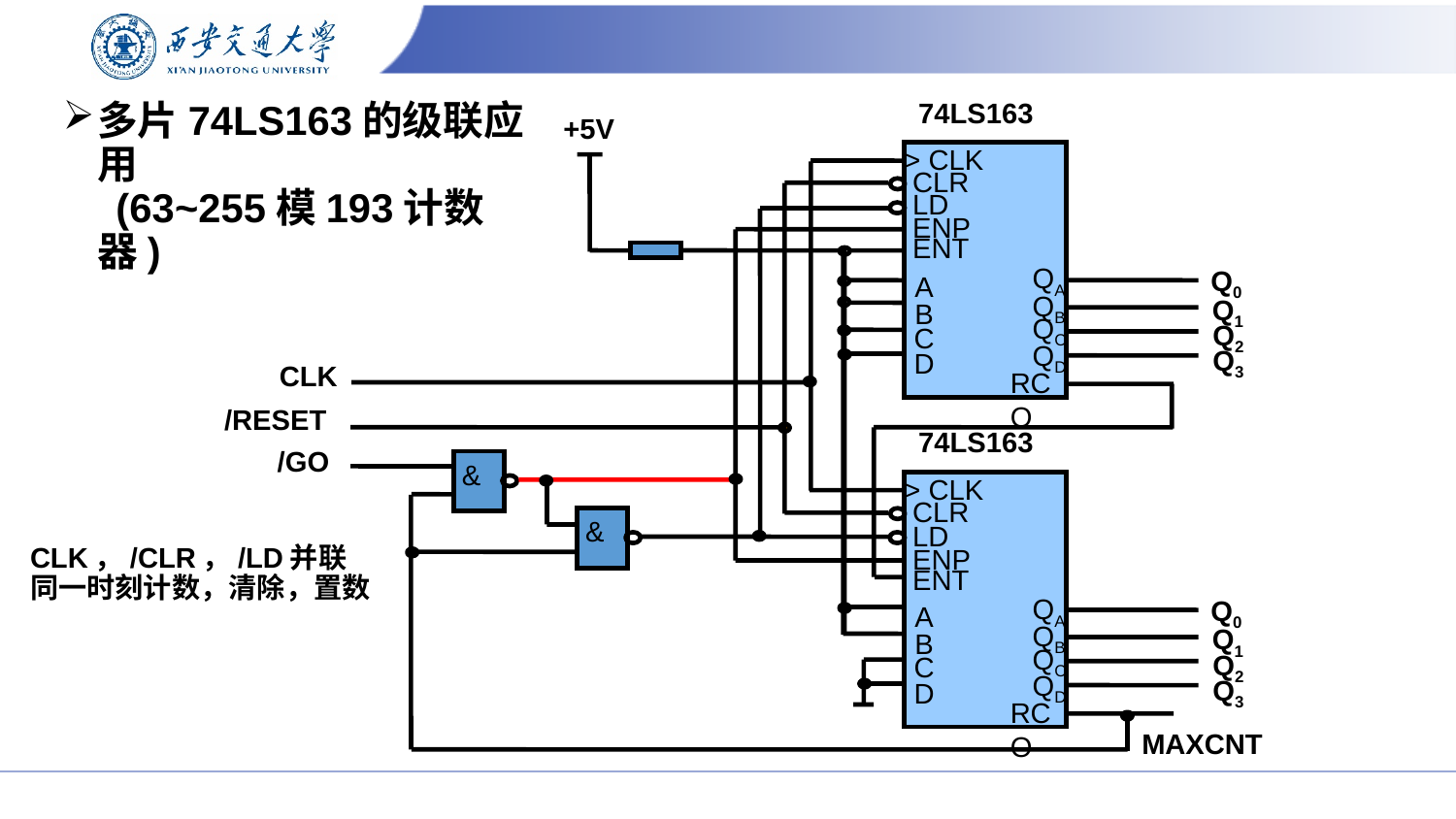

74LS163
+5V
> CLK

CLR

LD

ENP

ENT

QA
Q0
A

QB
Q1
B

QC
Q2
C

QD
Q3
D

CLK

RCO

/RESET
74LS163

/GO
&

> CLK

CLR

&

LD

ENP

ENT

QA
Q0
A

QB
Q1
B

QC
Q2
C

QD
Q3
D

RCO

MAXCNT

# 多片74LS163的级联应用 (63~255模193计数器)
CLK，/CLR，/LD并联
同一时刻计数，清除，置数